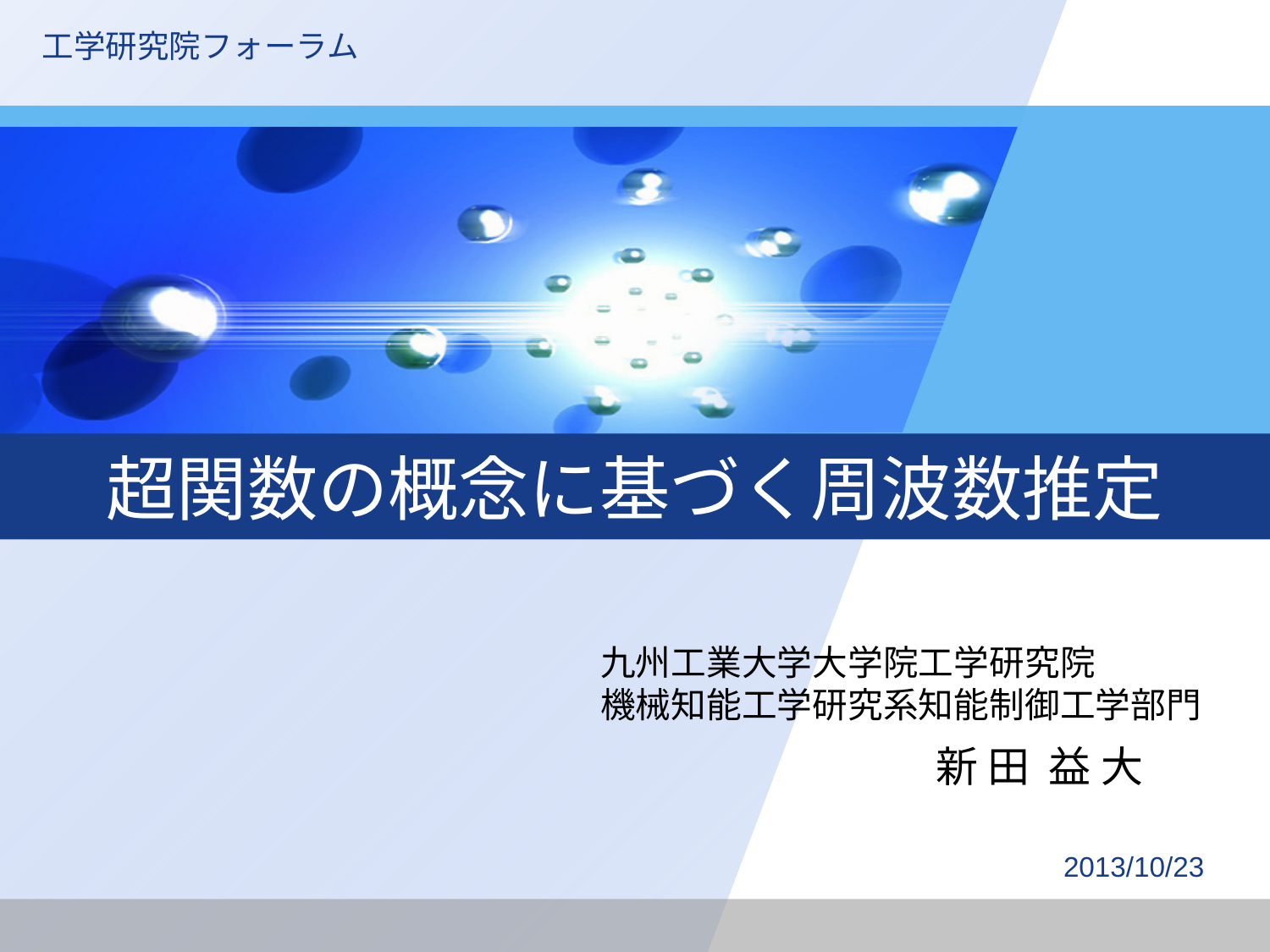

# 超関数の概念に基づく周波数推定
九州工業大学大学院工学研究院
機械知能工学研究系知能制御工学部門
新 田  益 大
2013/10/23